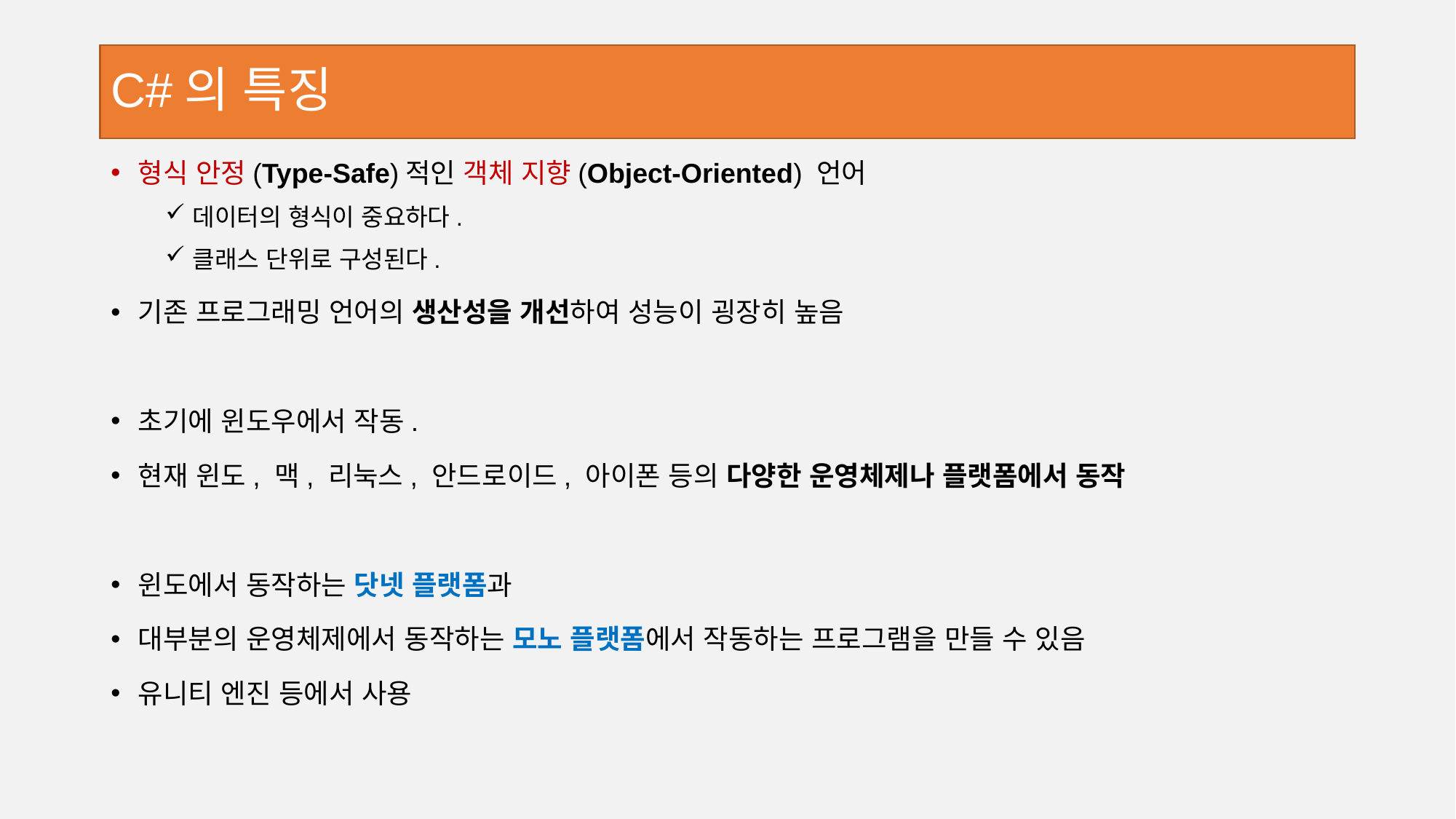

# C#의 특징
형식 안정(Type-Safe)적인 객체 지향(Object-Oriented) 언어
데이터의 형식이 중요하다.
클래스 단위로 구성된다.
기존 프로그래밍 언어의 생산성을 개선하여 성능이 굉장히 높음

초기에 윈도우에서 작동.
현재 윈도, 맥, 리눅스, 안드로이드, 아이폰 등의 다양한 운영체제나 플랫폼에서 동작

윈도에서 동작하는 닷넷 플랫폼과
대부분의 운영체제에서 동작하는 모노 플랫폼에서 작동하는 프로그램을 만들 수 있음
유니티 엔진 등에서 사용